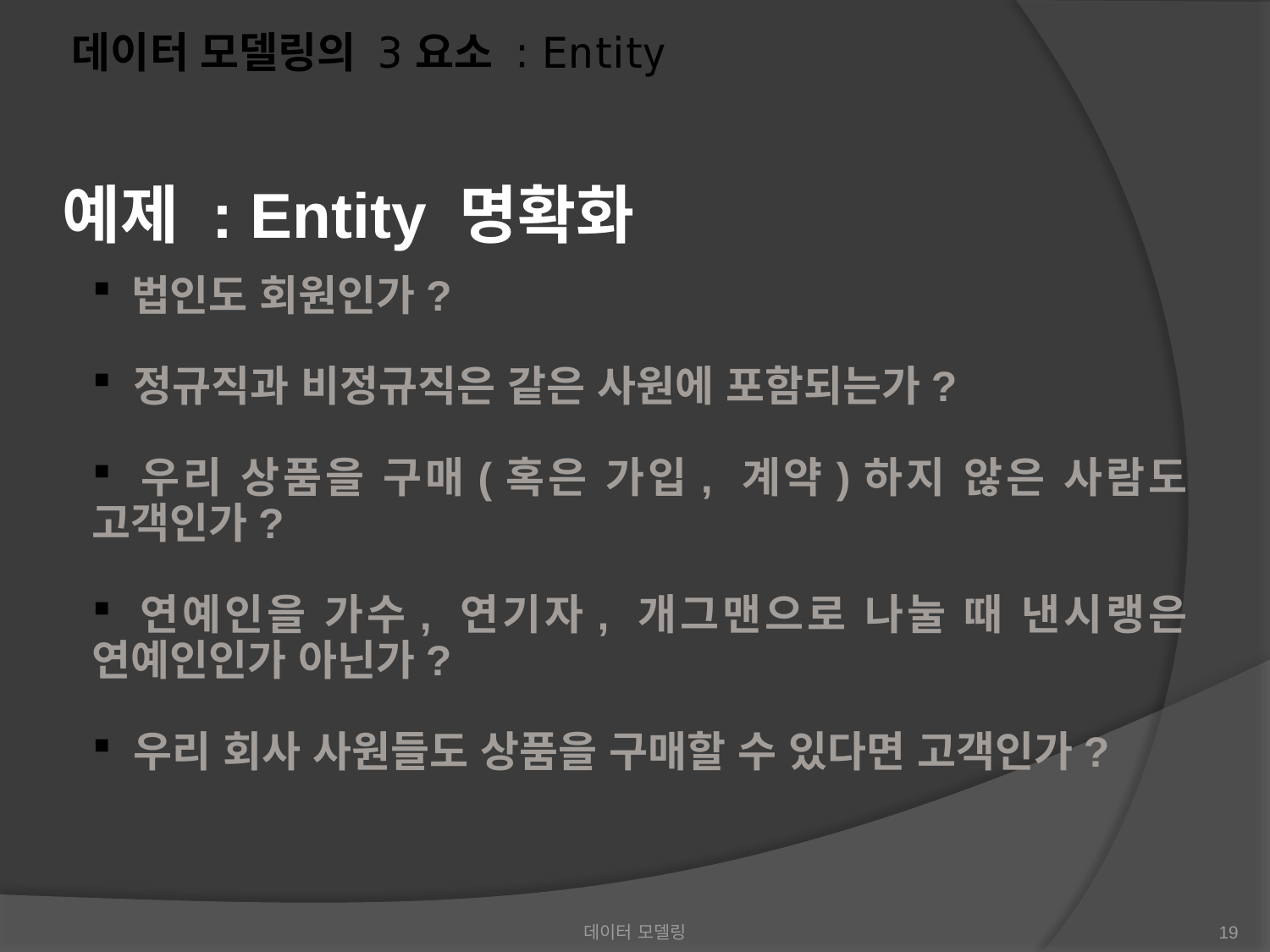

데이터 모델링의 3요소 : Entity
예제 : Entity 명확화
 법인도 회원인가?

 정규직과 비정규직은 같은 사원에 포함되는가?

 우리 상품을 구매(혹은 가입, 계약)하지 않은 사람도 고객인가?

 연예인을 가수, 연기자, 개그맨으로 나눌 때 낸시랭은 연예인인가 아닌가?

 우리 회사 사원들도 상품을 구매할 수 있다면 고객인가?
데이터 모델링
19